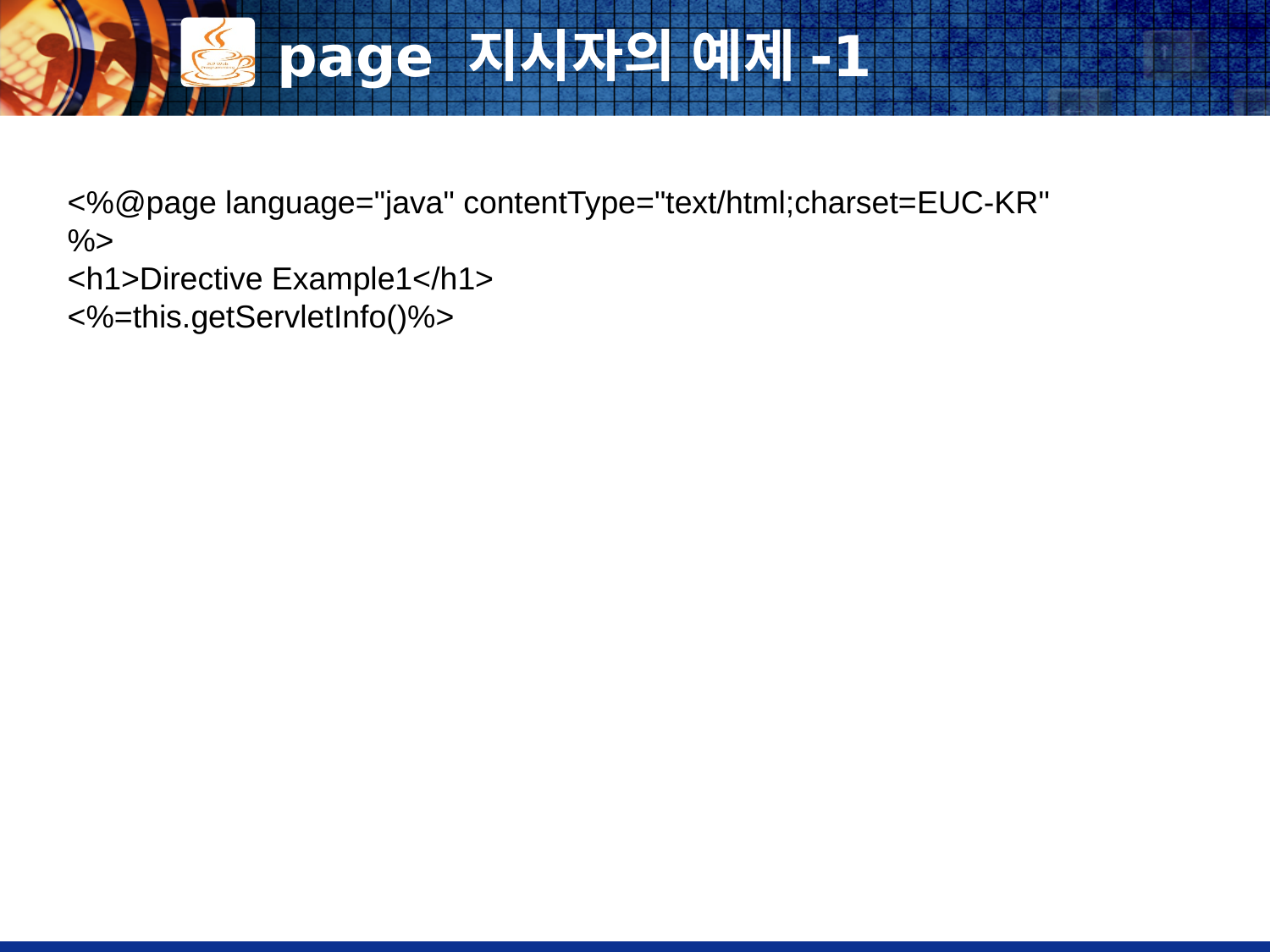

# page 지시자의 예제-1
<%@page language="java" contentType="text/html;charset=EUC-KR"
%>
<h1>Directive Example1</h1>
<%=this.getServletInfo()%>